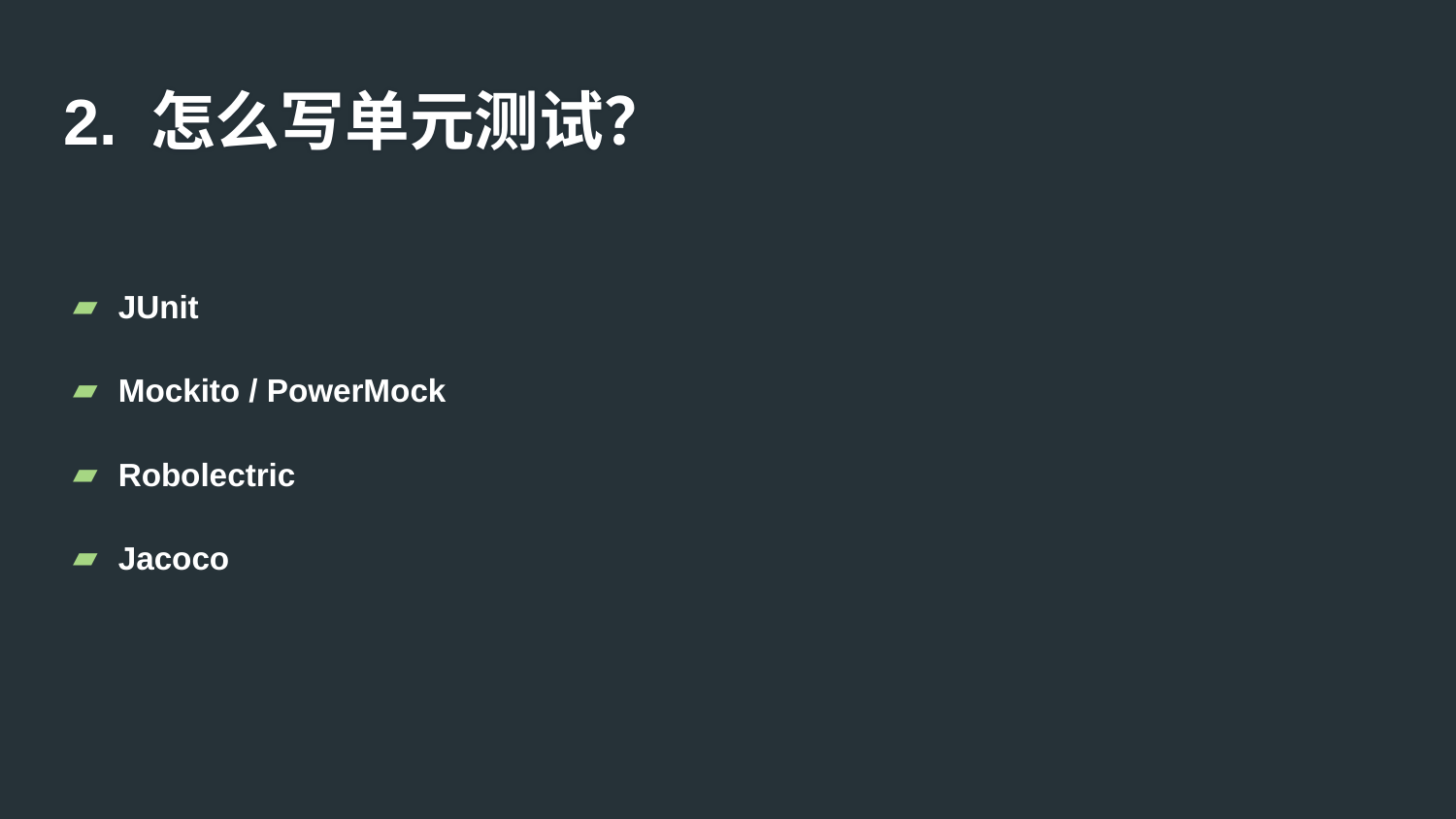

# 2. 怎么写单元测试？
JUnit
Mockito / PowerMock
Robolectric
Jacoco
18